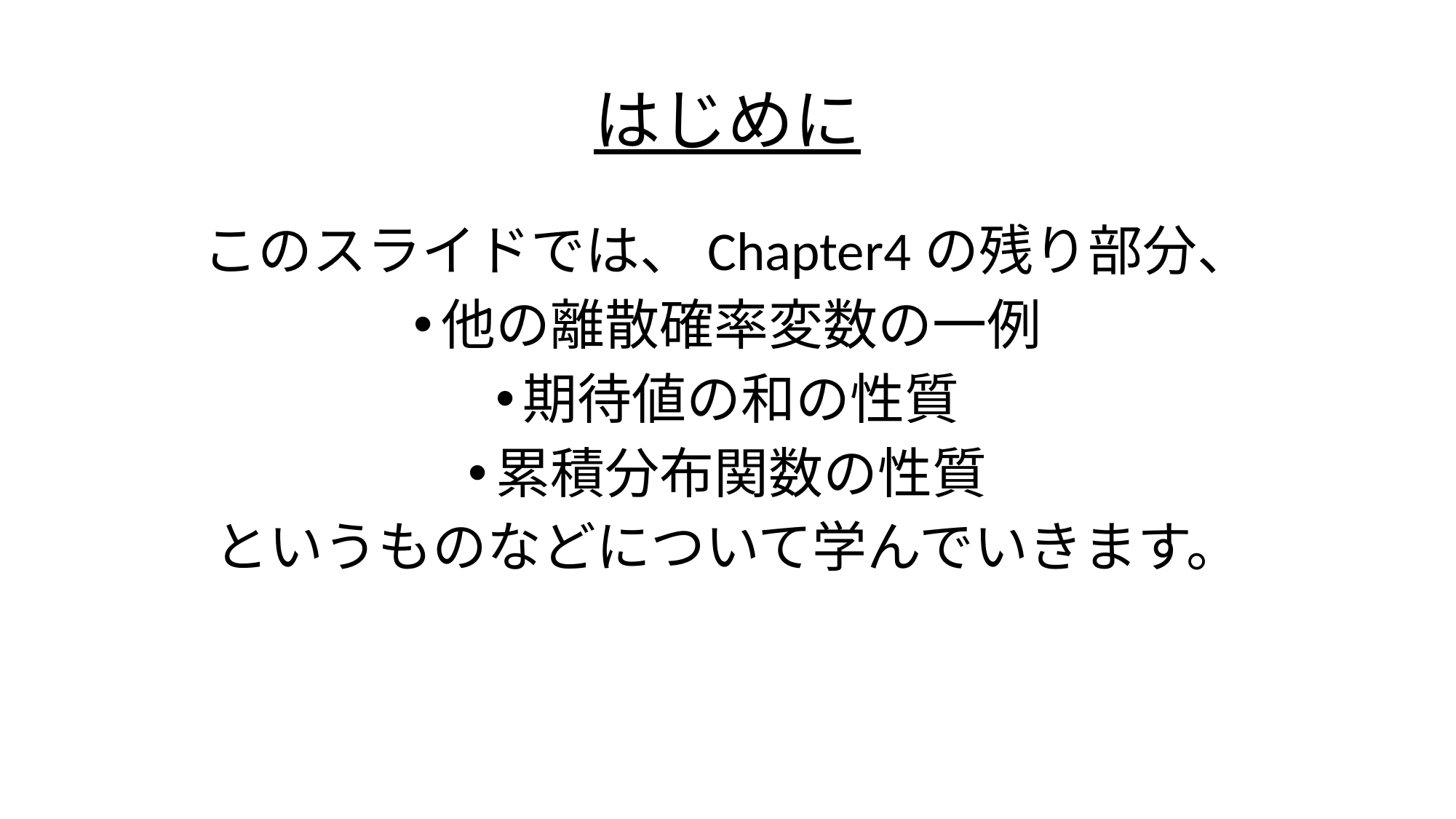

# はじめに
このスライドでは、Chapter4の残り部分、
他の離散確率変数の一例
期待値の和の性質
累積分布関数の性質
というものなどについて学んでいきます。